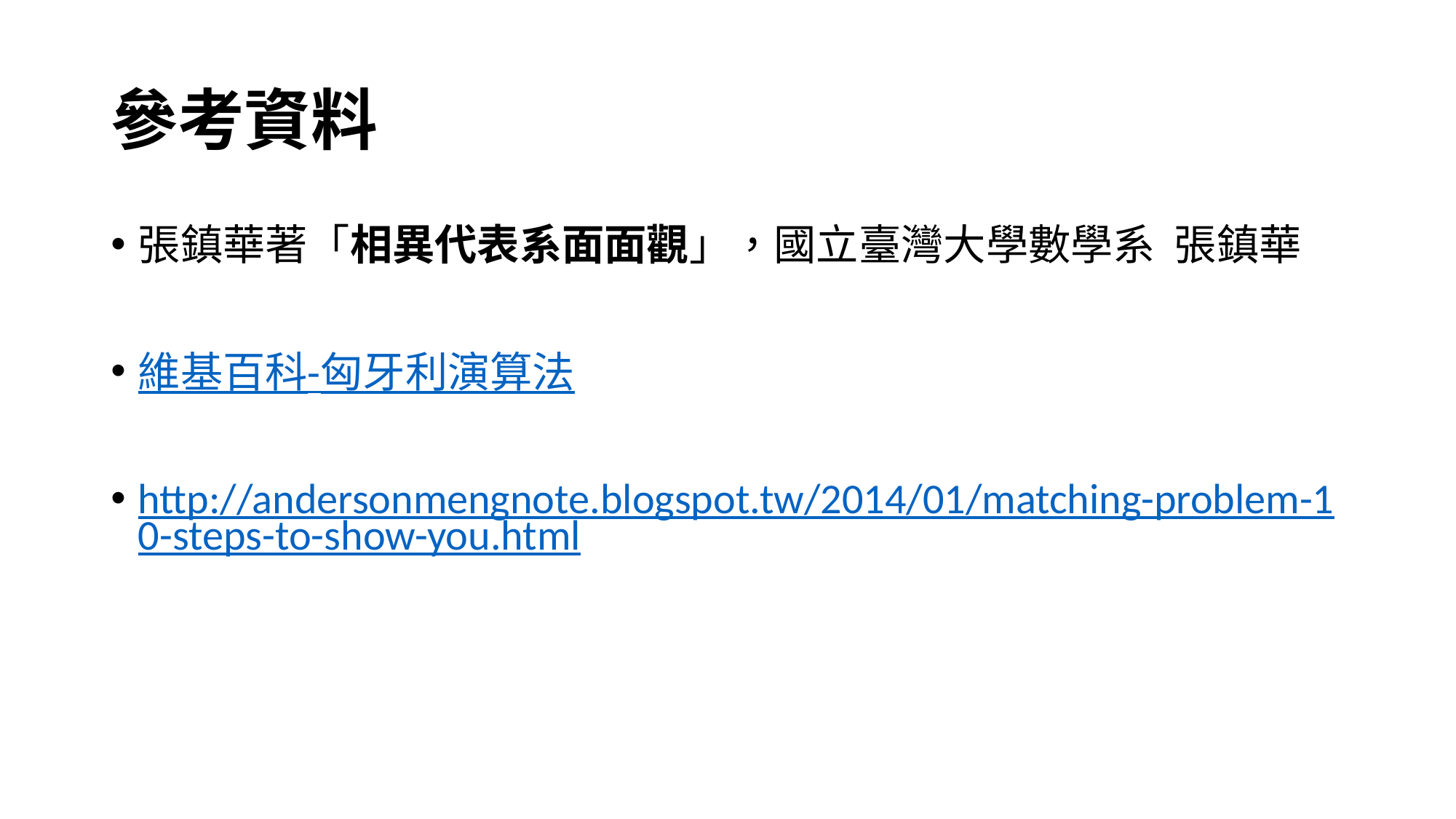

# 參考資料
張鎮華著「相異代表系面面觀」，國立臺灣大學數學系  張鎮華

維基百科-匈牙利演算法

http://andersonmengnote.blogspot.tw/2014/01/matching-problem-10-steps-to-show-you.html